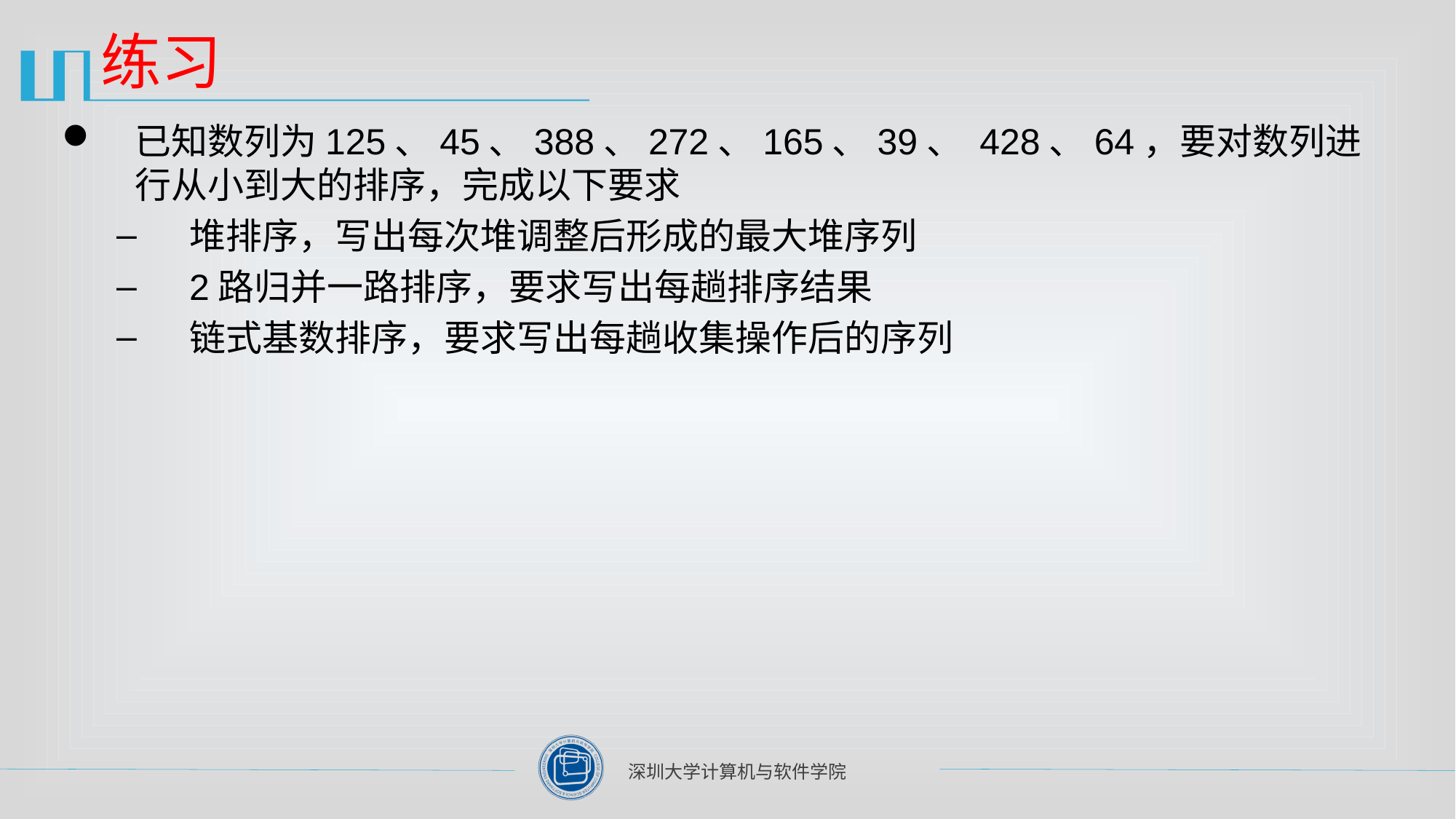

# 练习
已知数列为125、45、388、272、165、39、 428、64，要对数列进行从小到大的排序，完成以下要求
堆排序，写出每次堆调整后形成的最大堆序列
2路归并一路排序，要求写出每趟排序结果
链式基数排序，要求写出每趟收集操作后的序列

100